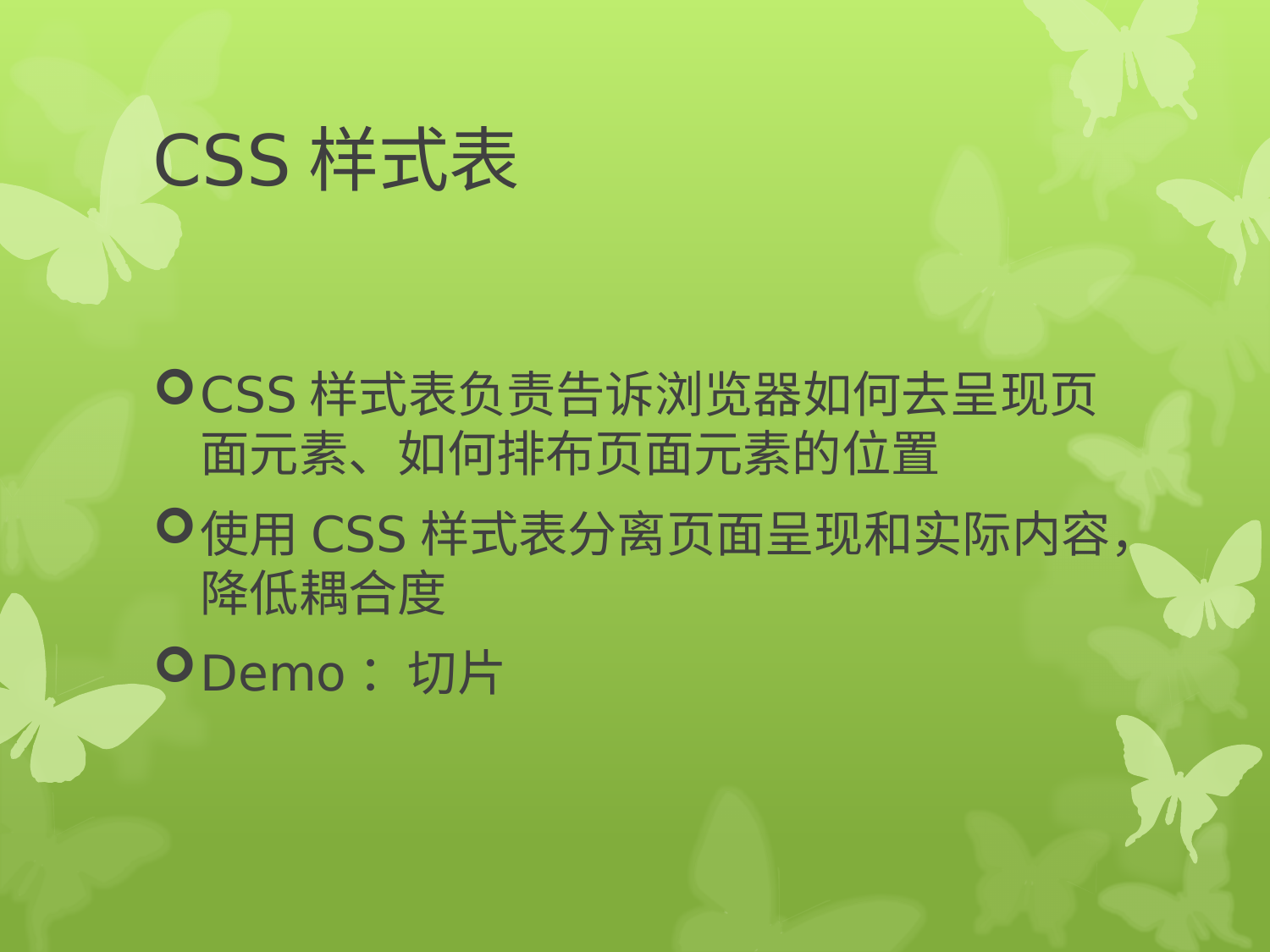

# CSS样式表
CSS样式表负责告诉浏览器如何去呈现页面元素、如何排布页面元素的位置
使用CSS样式表分离页面呈现和实际内容，降低耦合度
Demo：切片